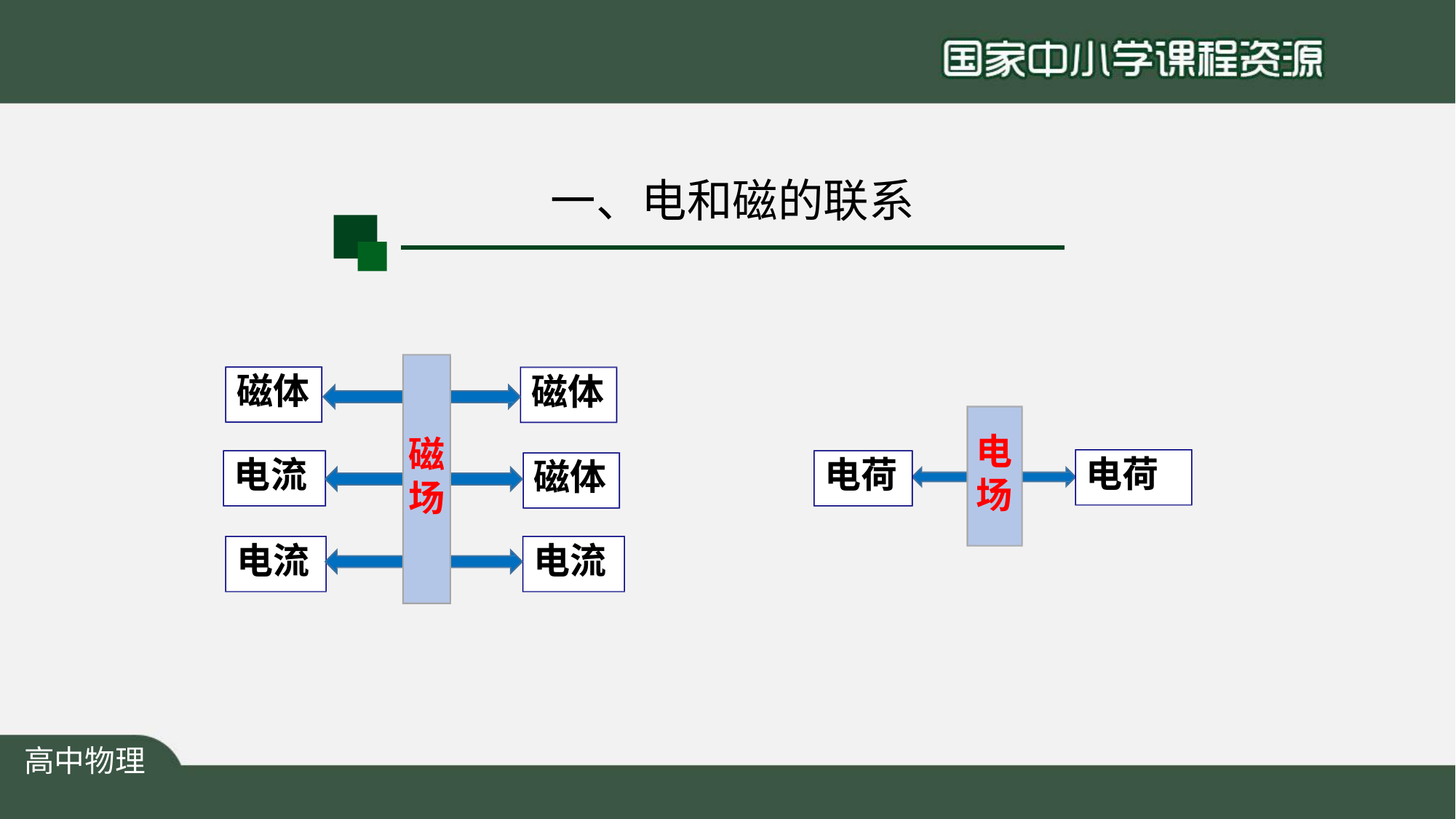

# 一、电和磁的联系

磁体

磁体

电 场
磁 场

电荷

电流
电荷

磁体

电流
电流

高中物理